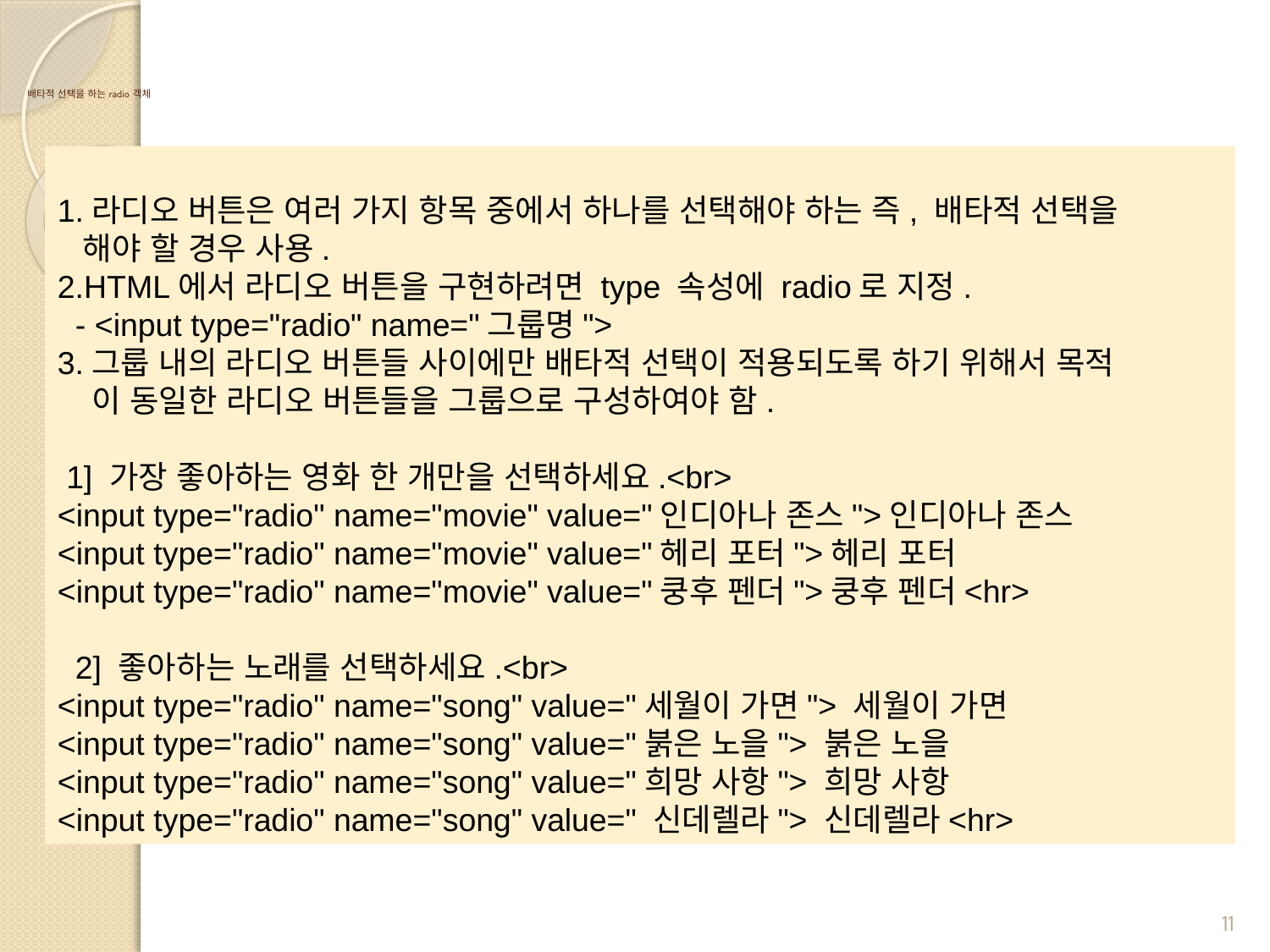

# 배타적 선택을 하는 radio 객체

1.라디오 버튼은 여러 가지 항목 중에서 하나를 선택해야 하는 즉, 배타적 선택을
  해야 할 경우 사용.
2.HTML에서 라디오 버튼을 구현하려면 type 속성에 radio로 지정.
  - <input type="radio" name="그룹명">
3.그룹 내의 라디오 버튼들 사이에만 배타적 선택이 적용되도록 하기 위해서 목적
   이 동일한 라디오 버튼들을 그룹으로 구성하여야 함.

 1] 가장 좋아하는 영화 한 개만을 선택하세요.<br>
<input type="radio" name="movie" value="인디아나 존스">인디아나 존스
<input type="radio" name="movie" value="헤리 포터">헤리 포터
<input type="radio" name="movie" value="쿵후 펜더">쿵후 펜더<hr>

  2] 좋아하는 노래를 선택하세요.<br>
<input type="radio" name="song" value="세월이 가면"> 세월이 가면
<input type="radio" name="song" value="붉은 노을"> 붉은 노을
<input type="radio" name="song" value="희망 사항"> 희망 사항
<input type="radio" name="song" value=" 신데렐라"> 신데렐라<hr>
11